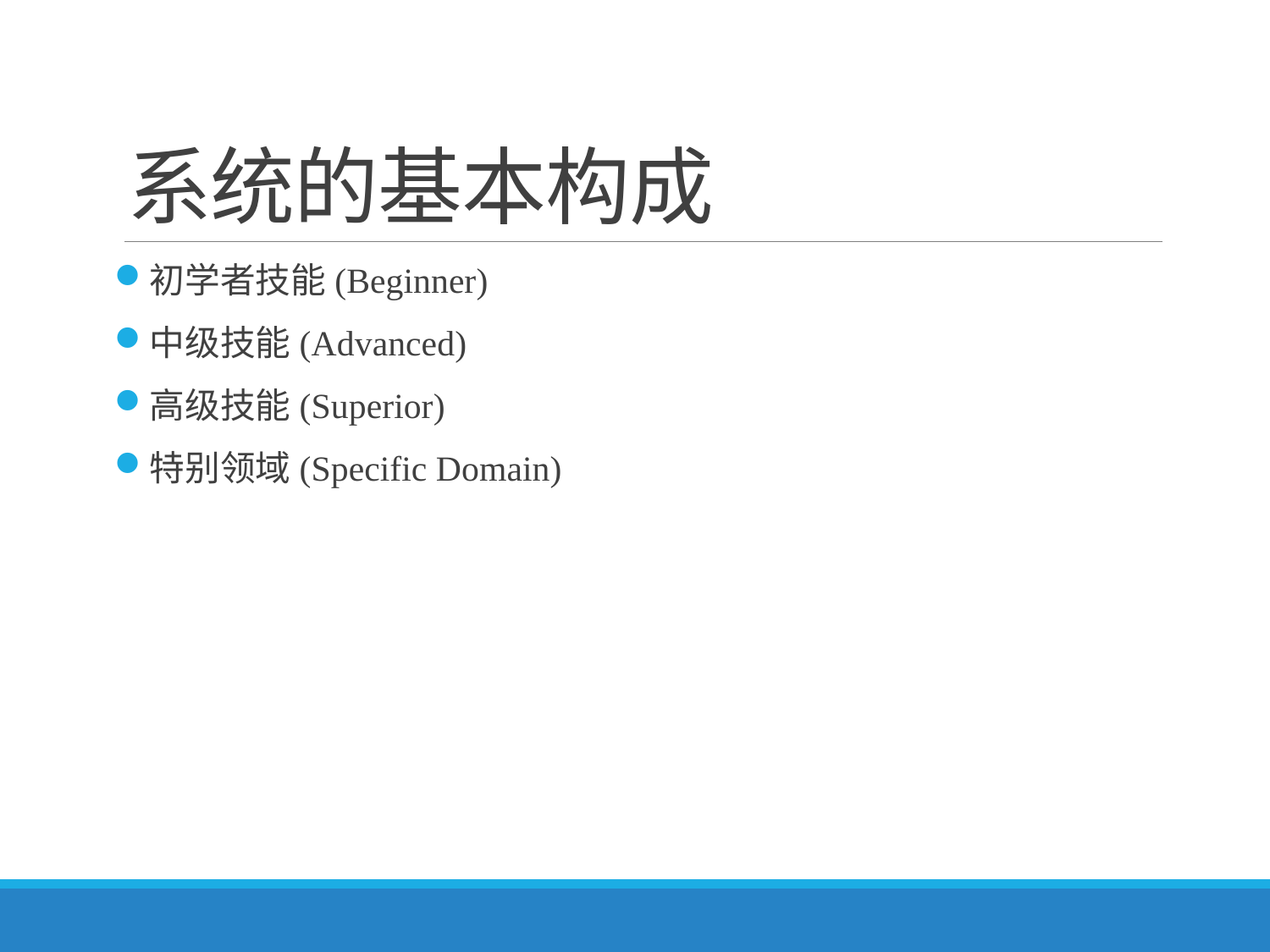

# 系统的基本构成
初学者技能(Beginner)
中级技能(Advanced)
高级技能(Superior)
特别领域(Specific Domain)